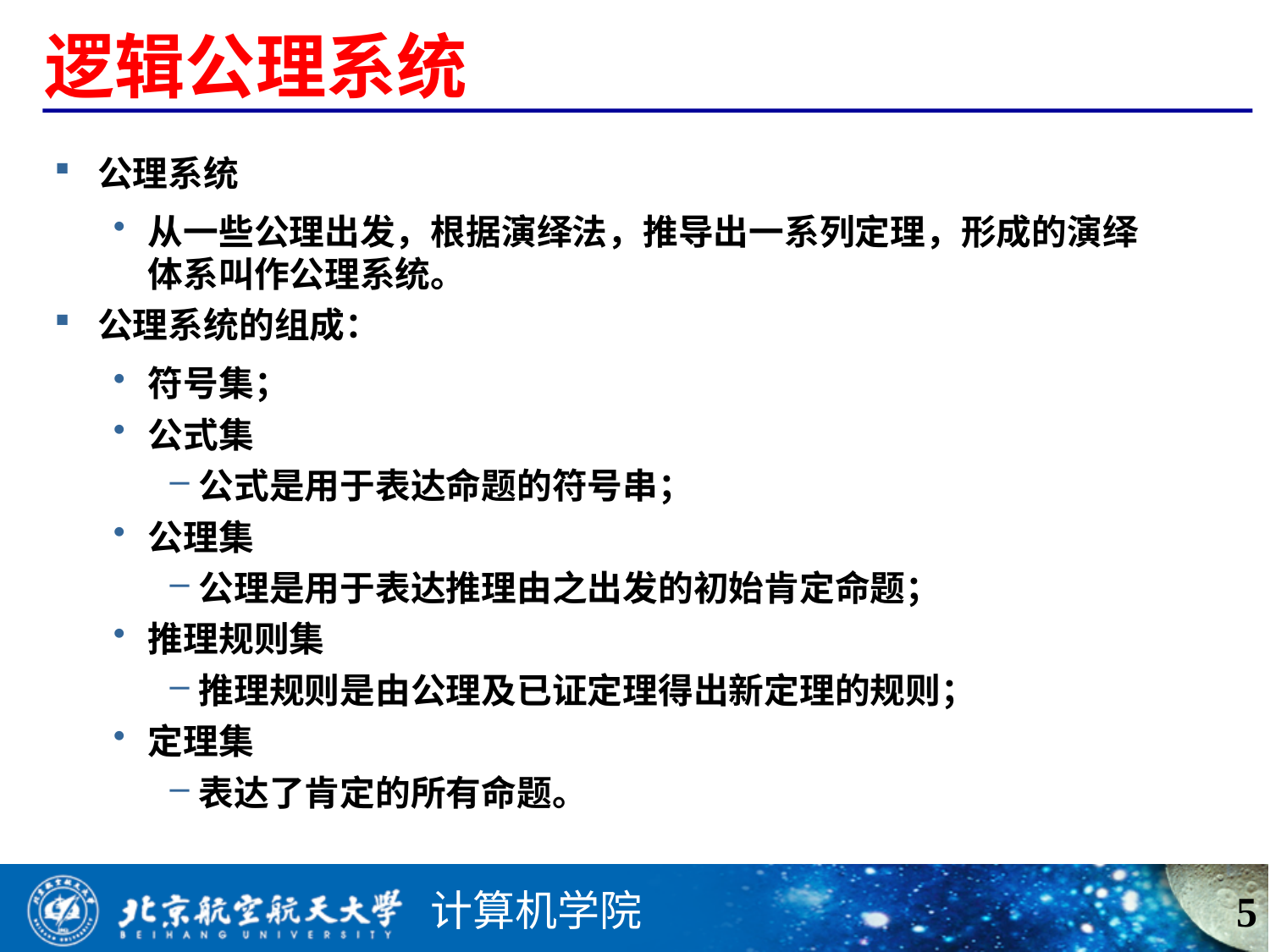

# 逻辑公理系统
公理系统
从一些公理出发，根据演绎法，推导出一系列定理，形成的演绎体系叫作公理系统。
公理系统的组成：
符号集；
公式集
公式是用于表达命题的符号串；
公理集
公理是用于表达推理由之出发的初始肯定命题；
推理规则集
推理规则是由公理及已证定理得出新定理的规则；
定理集
表达了肯定的所有命题。